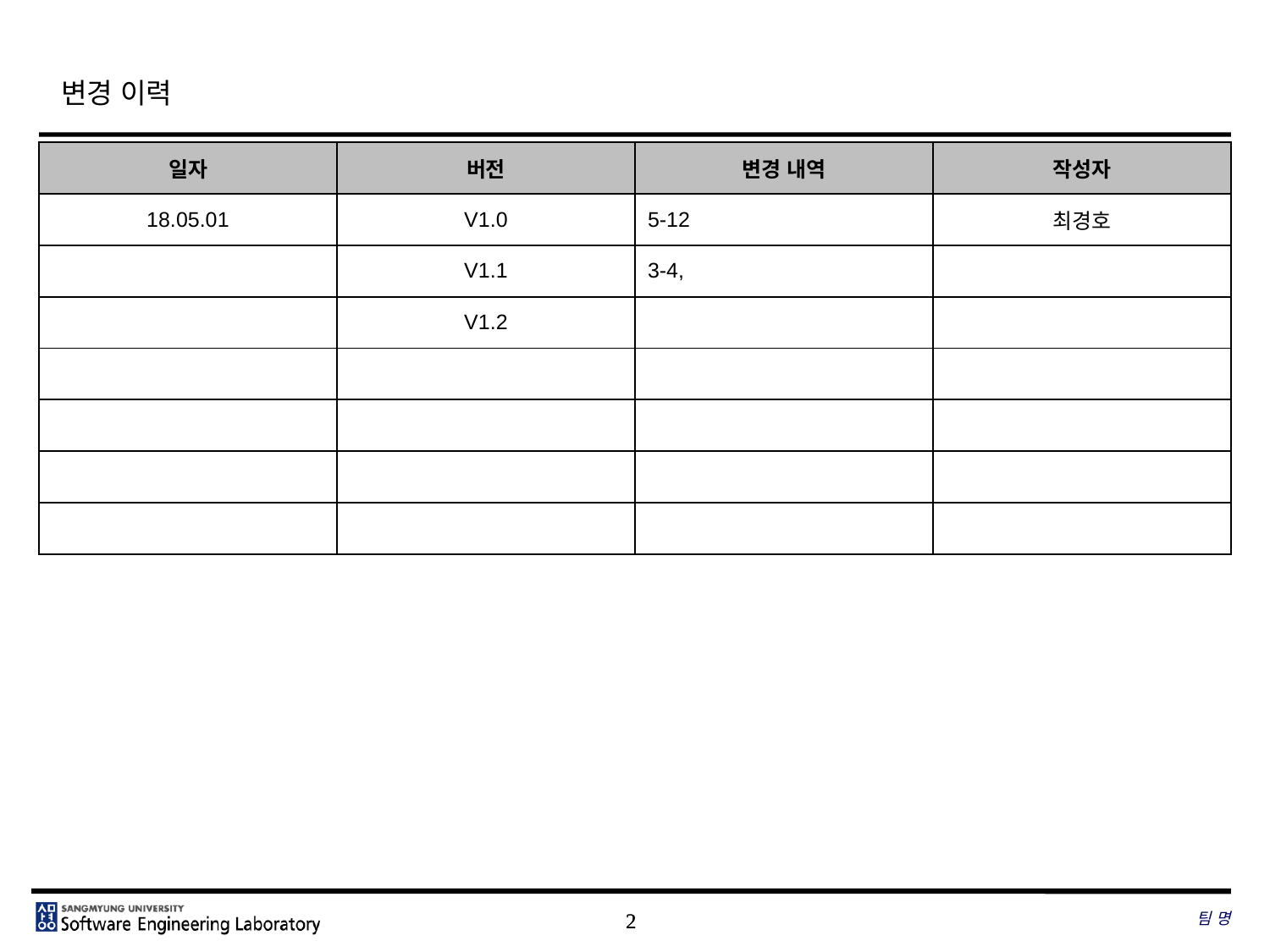

# 변경 이력
| 일자 | 버전 | 변경 내역 | 작성자 |
| --- | --- | --- | --- |
| 18.05.01 | V1.0 | 5-12 | 최경호 |
|  | V1.1 | 3-4, |  |
|  | V1.2 |  |  |
|  |  |  |  |
|  |  |  |  |
|  |  |  |  |
|  |  |  |  |
팀 명